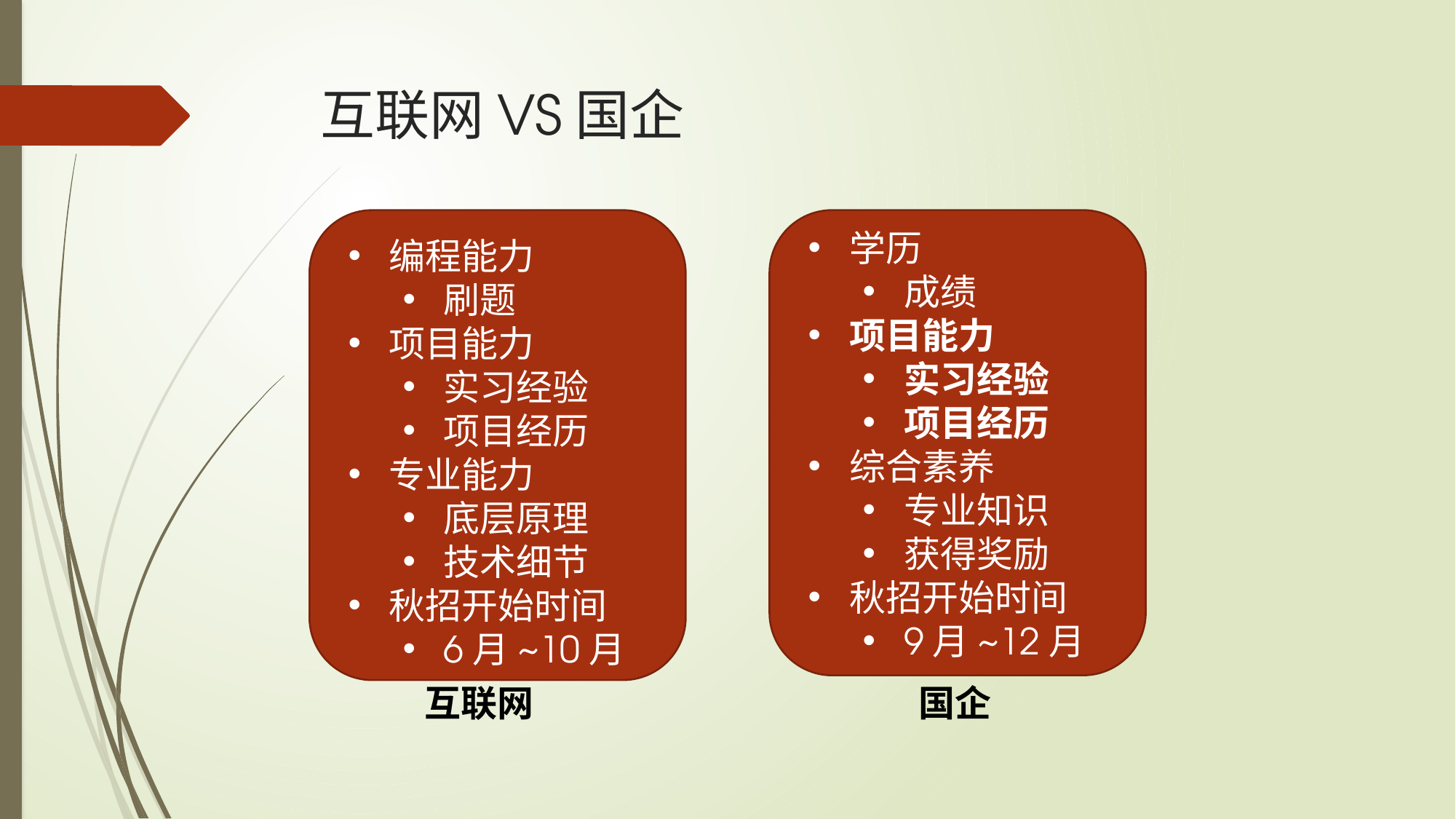

# 互联网VS国企

学历
成绩
项目能力
实习经验
项目经历
综合素养
专业知识
获得奖励
秋招开始时间
9月~12月

编程能力
刷题
项目能力
实习经验
项目经历
专业能力
底层原理
技术细节
秋招开始时间
6月~10月
互联网
国企